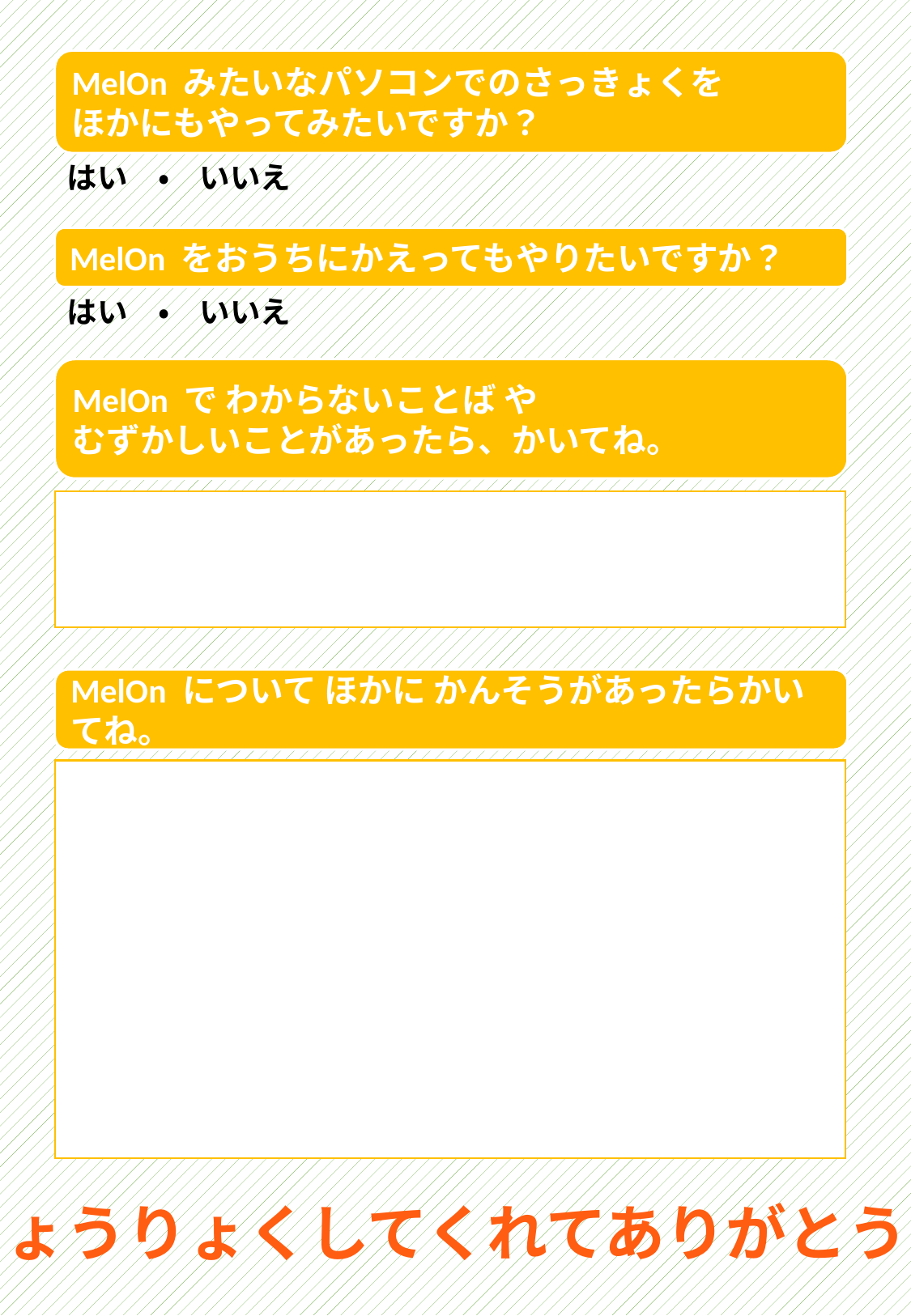

MelOn みたいなパソコンでのさっきょくを
ほかにもやってみたいですか？
はい　・　いいえ
MelOn をおうちにかえってもやりたいですか？
はい　・　いいえ
MelOn で わからないことば や
むずかしいことがあったら、かいてね。

MelOn について ほかに かんそうがあったらかいてね。

きょうりょくしてくれてありがとう！